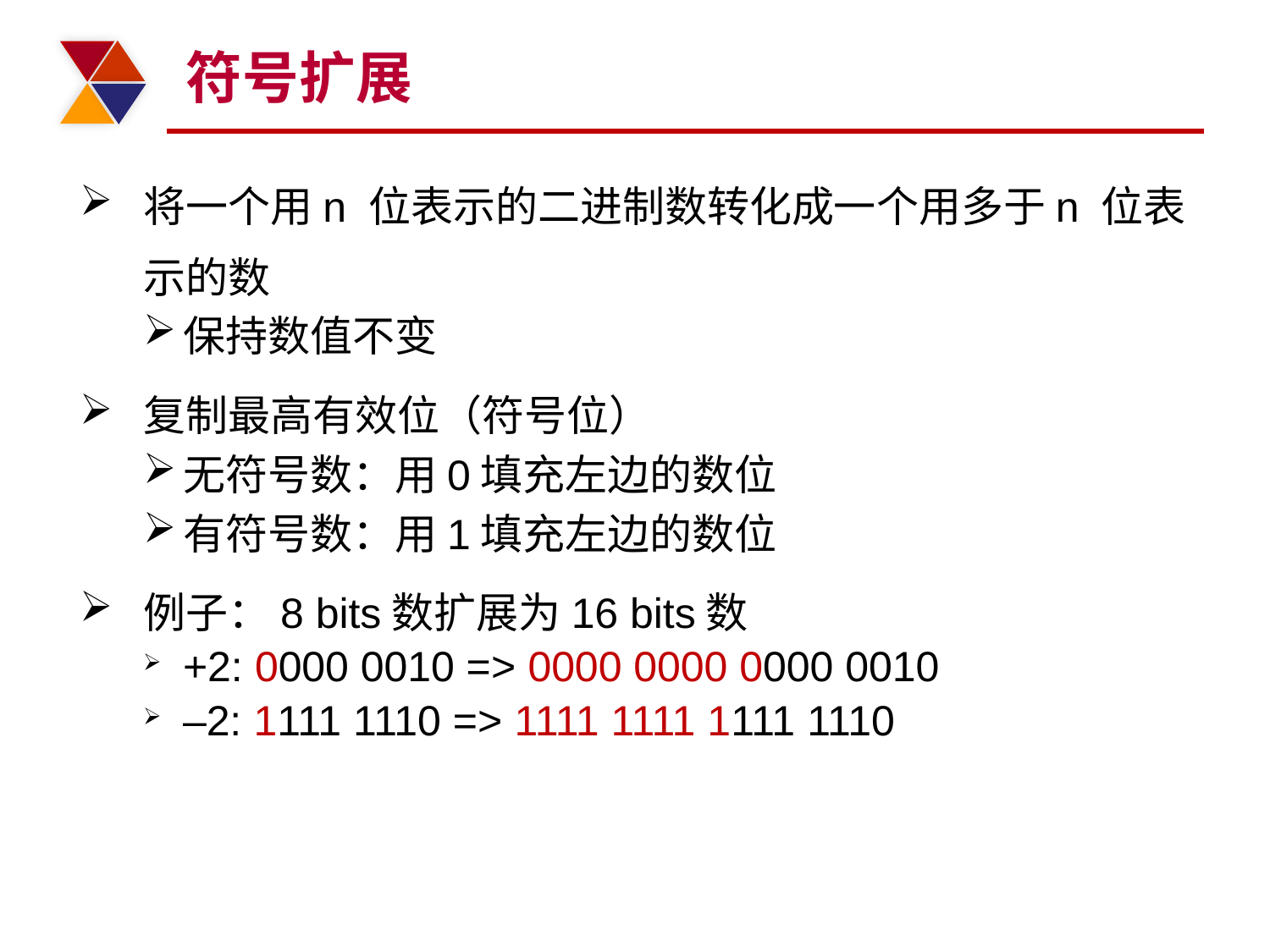

# 符号扩展
将一个用n 位表示的二进制数转化成一个用多于n 位表示的数
保持数值不变
复制最高有效位（符号位）
无符号数：用0填充左边的数位
有符号数：用1填充左边的数位
例子：8 bits数扩展为16 bits数
+2: 0000 0010 => 0000 0000 0000 0010
–2: 1111 1110 => 1111 1111 1111 1110